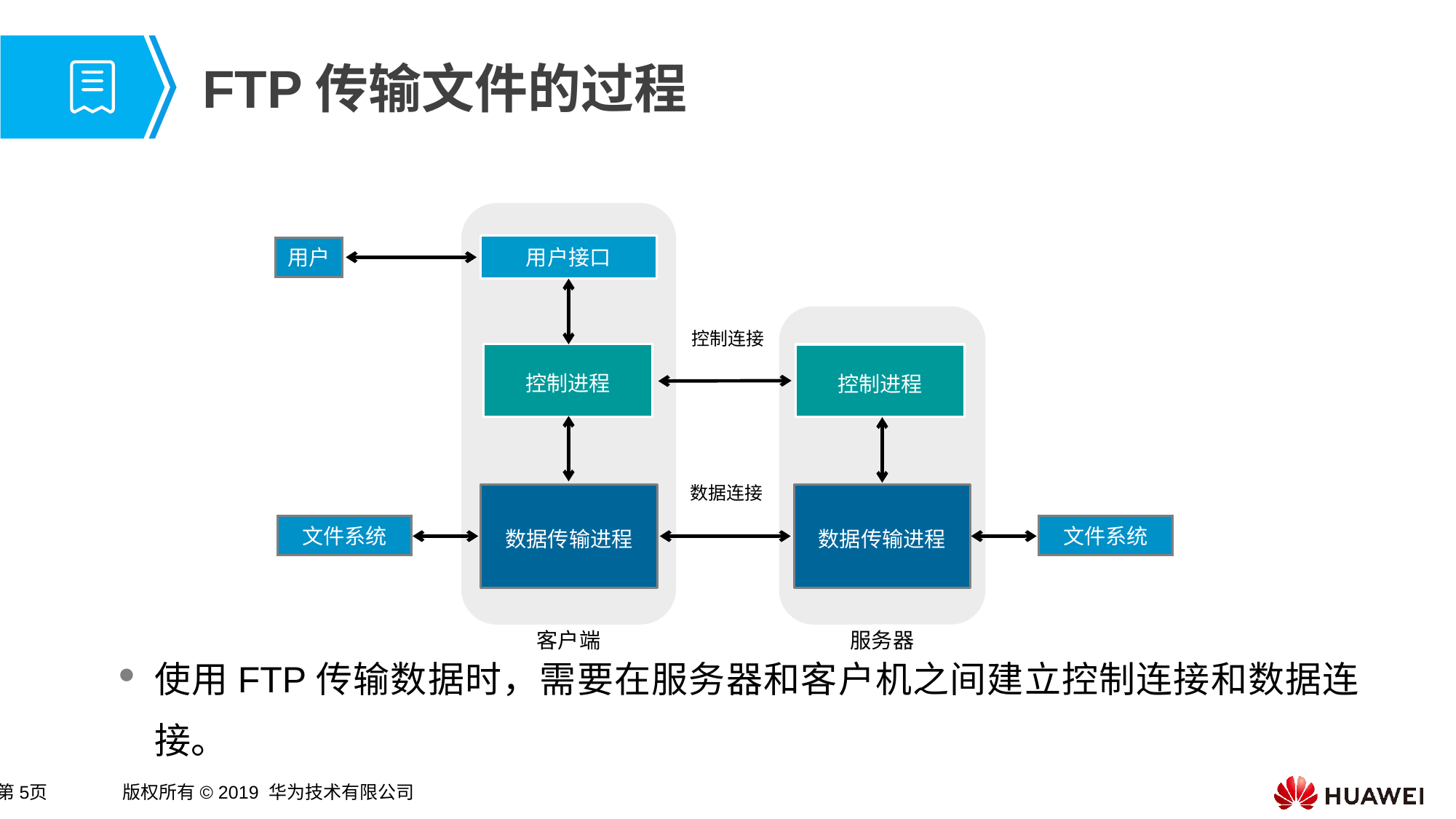

# FTP传输文件的过程

使用FTP传输数据时，需要在服务器和客户机之间建立控制连接和数据连接。

用户接口
用户

控制连接
控制进程
控制进程
数据连接
数据传输进程
数据传输进程
文件系统
文件系统
客户端
服务器